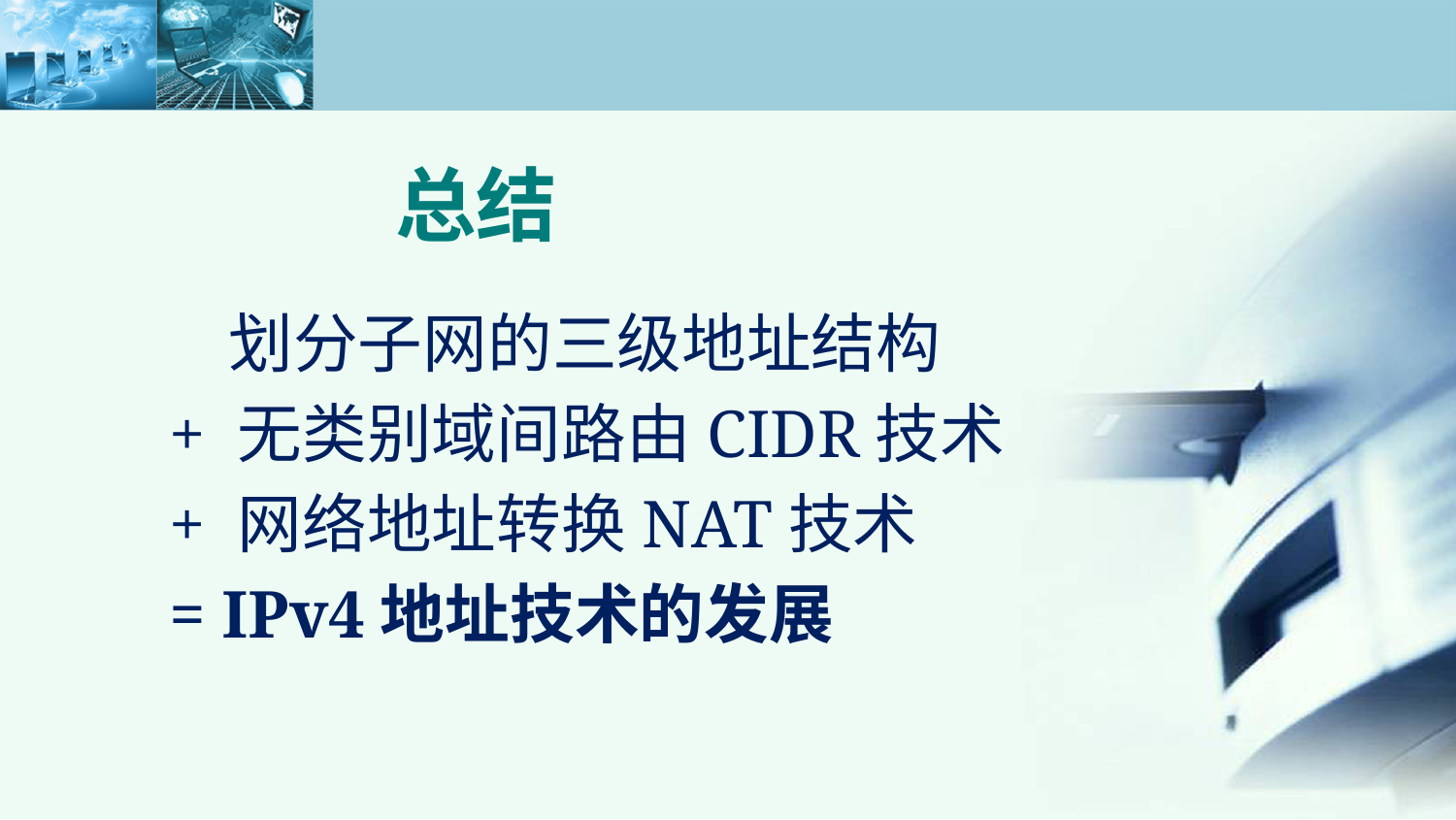

# 总结
   划分子网的三级地址结构
+ 无类别域间路由CIDR技术
+ 网络地址转换NAT技术
= IPv4地址技术的发展